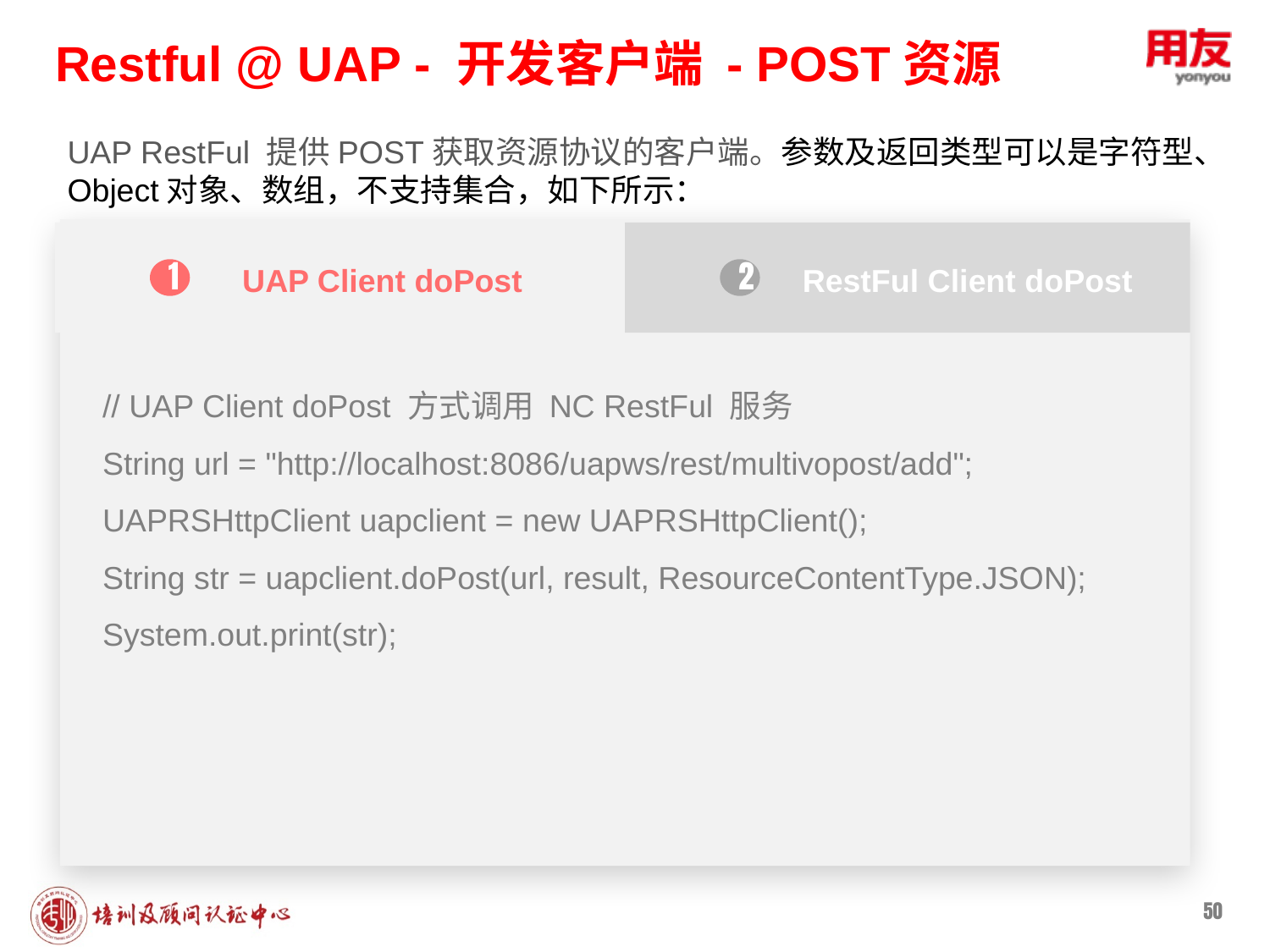

Restful @ UAP - 开发客户端 - POST资源
UAP RestFul 提供POST获取资源协议的客户端。参数及返回类型可以是字符型、Object对象、数组，不支持集合，如下所示：

UAP Client doPost
1

RestFul Client doPost
2
// UAP Client doPost 方式调用 NC RestFul 服务
String url = "http://localhost:8086/uapws/rest/multivopost/add";
UAPRSHttpClient uapclient = new UAPRSHttpClient();
String str = uapclient.doPost(url, result, ResourceContentType.JSON);
System.out.print(str);